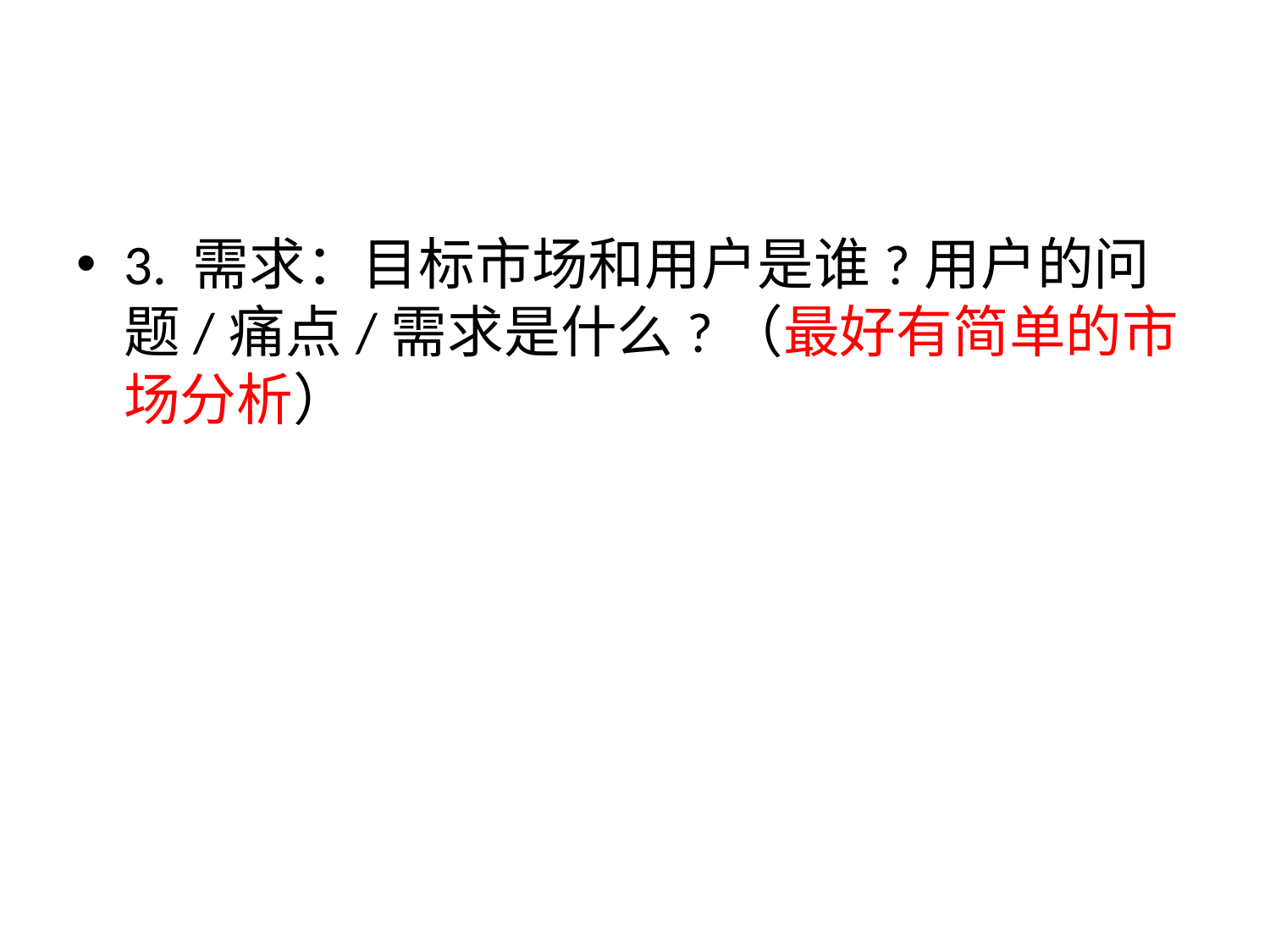

3. 需求：目标市场和用户是谁?用户的问题/痛点/需求是什么?（最好有简单的市场分析）